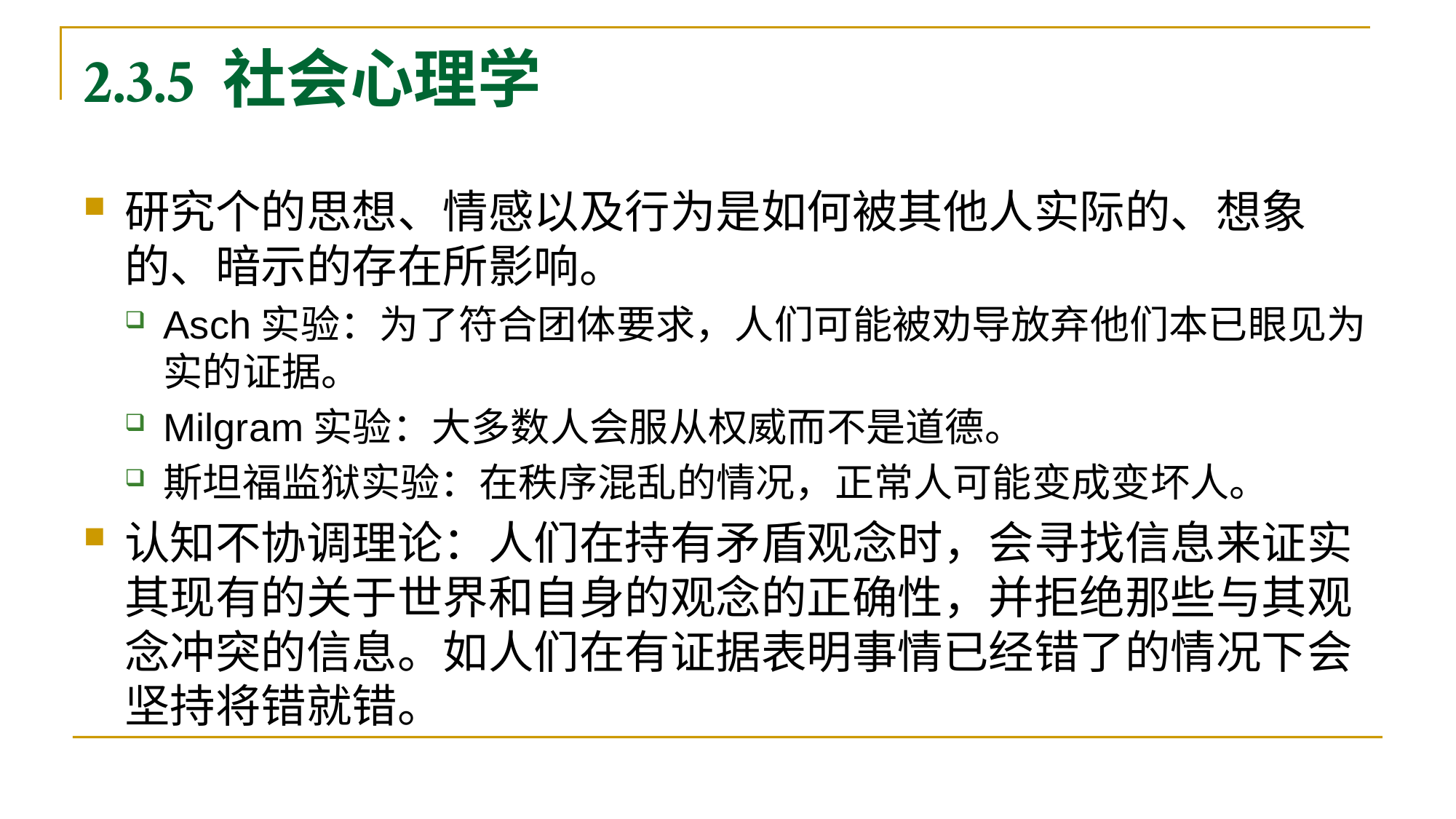

# 2.3.5 社会心理学
研究个的思想、情感以及行为是如何被其他人实际的、想象的、暗示的存在所影响。
Asch实验：为了符合团体要求，人们可能被劝导放弃他们本已眼见为实的证据。
Milgram实验：大多数人会服从权威而不是道德。
斯坦福监狱实验：在秩序混乱的情况，正常人可能变成变坏人。
认知不协调理论：人们在持有矛盾观念时，会寻找信息来证实其现有的关于世界和自身的观念的正确性，并拒绝那些与其观念冲突的信息。如人们在有证据表明事情已经错了的情况下会坚持将错就错。